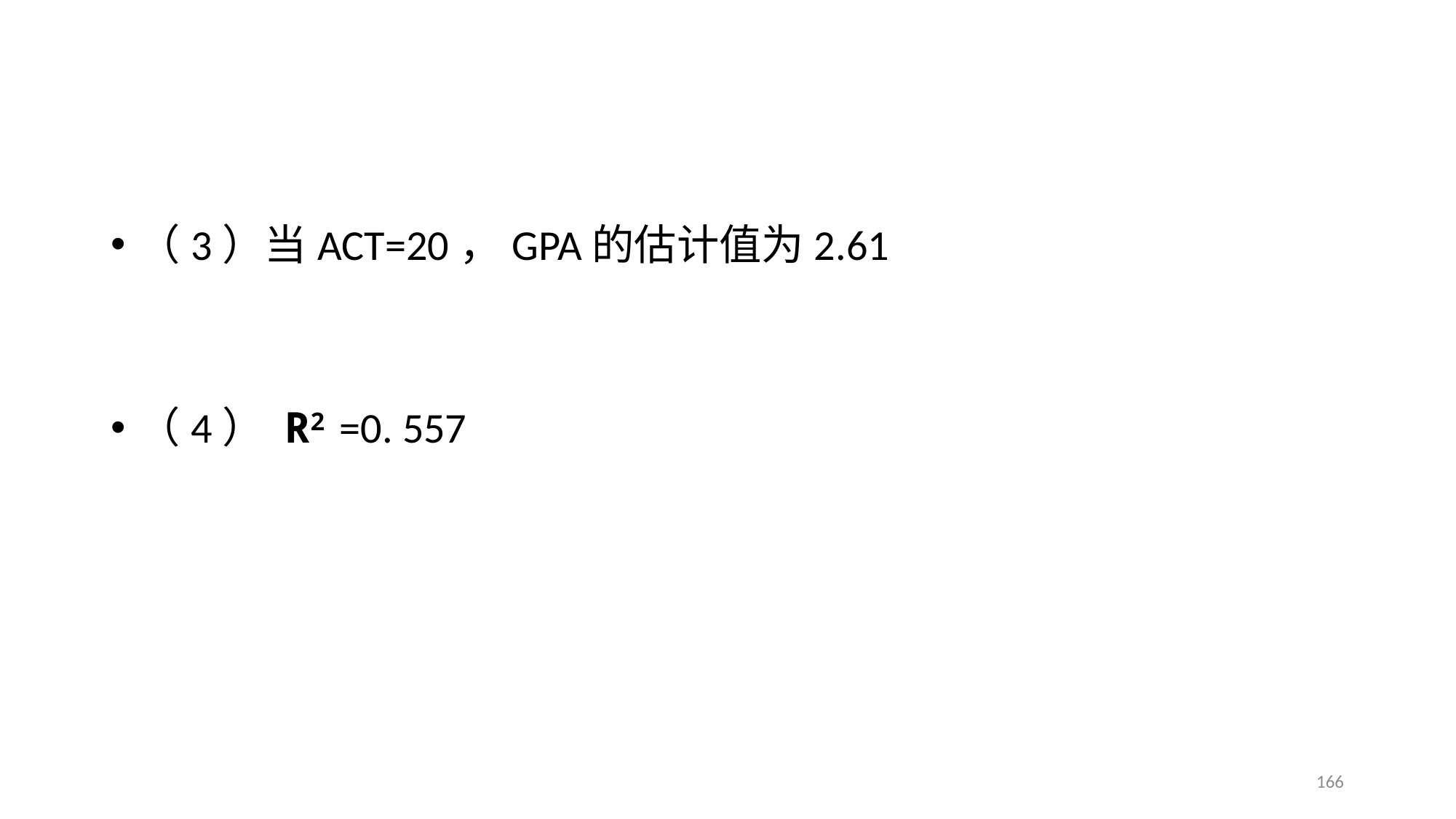

#
（3）当ACT=20，GPA的估计值为2.61

（4） R2 =0. 557
166